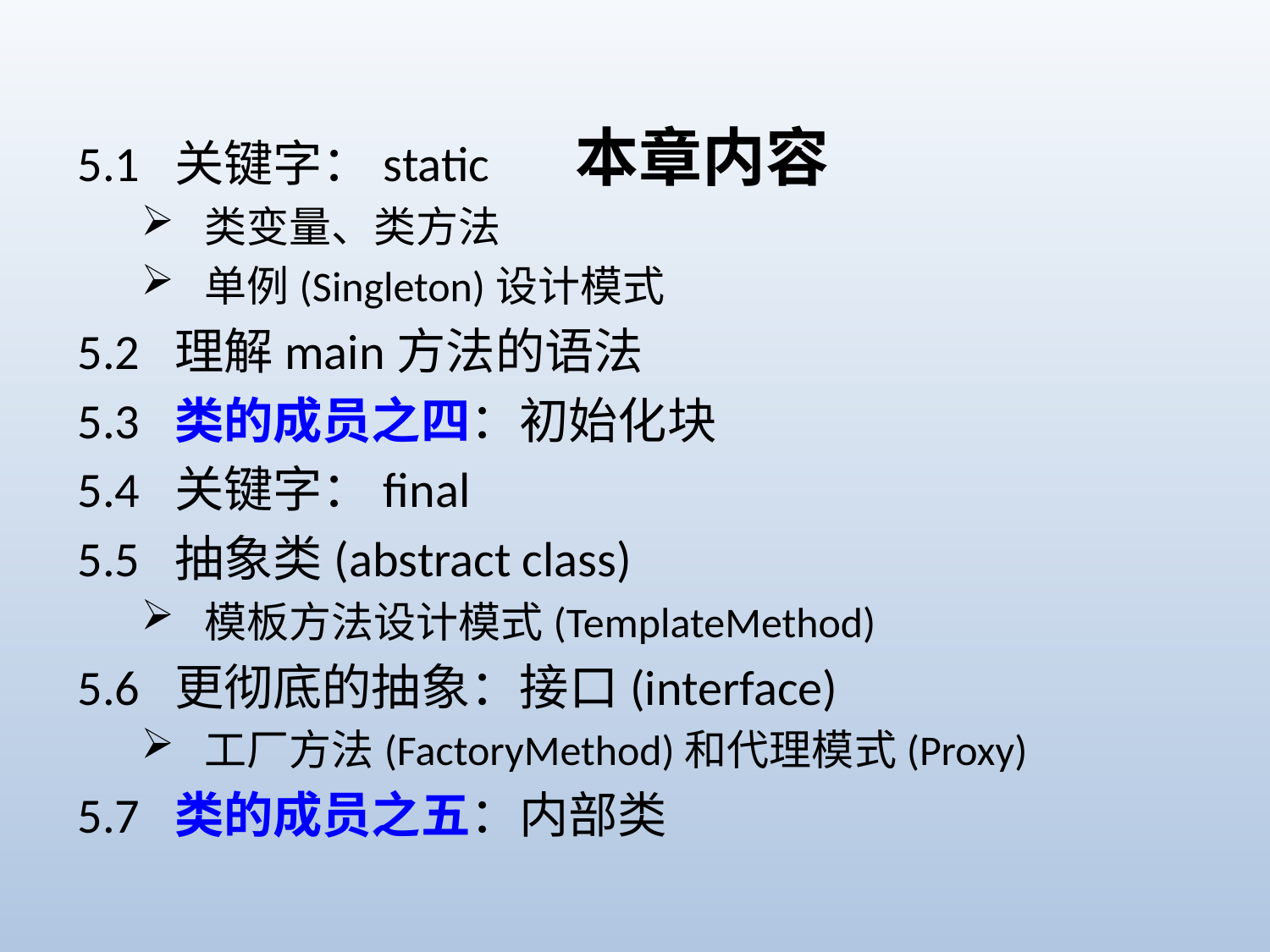

# 本章内容
5.1  关键字：static
类变量、类方法
单例(Singleton)设计模式
5.2  理解main方法的语法
5.3  类的成员之四：初始化块
5.4  关键字：final
5.5  抽象类(abstract class)
模板方法设计模式(TemplateMethod)
5.6  更彻底的抽象：接口(interface)
工厂方法(FactoryMethod)和代理模式(Proxy)
5.7  类的成员之五：内部类